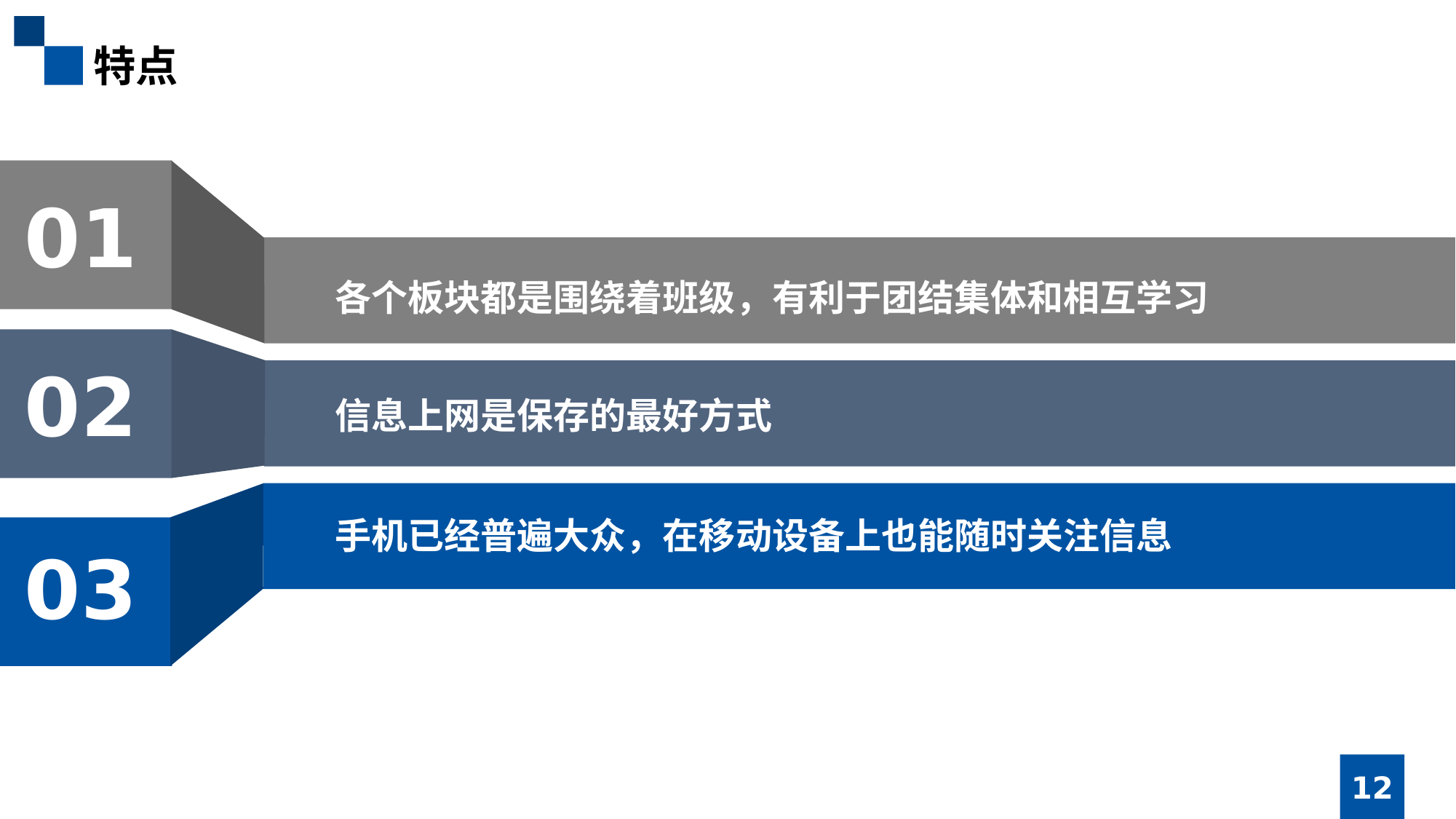

特点

01

各个板块都是围绕着班级，有利于团结集体和相互学习

02

信息上网是保存的最好方式
手机已经普遍大众，在移动设备上也能随时关注信息

03
12